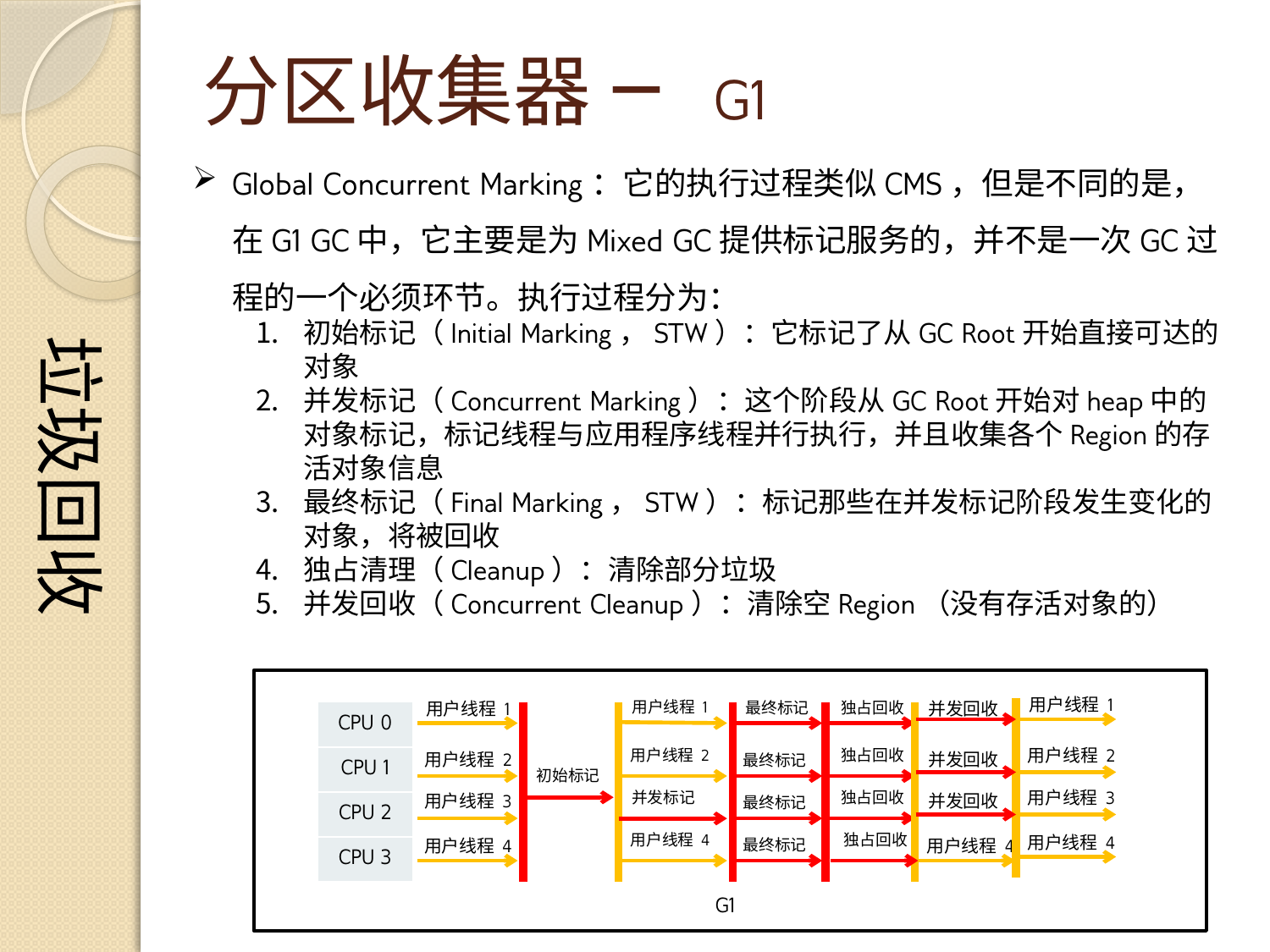

垃圾回收
# 分区收集器 – G1
Global Concurrent Marking：它的执行过程类似CMS，但是不同的是，在G1 GC中，它主要是为Mixed GC提供标记服务的，并不是一次GC过程的一个必须环节。执行过程分为：
初始标记（Initial Marking，STW）：它标记了从GC Root开始直接可达的对象
并发标记（Concurrent Marking）：这个阶段从GC Root开始对heap中的对象标记，标记线程与应用程序线程并行执行，并且收集各个Region的存活对象信息
最终标记（Final Marking，STW）：标记那些在并发标记阶段发生变化的对象，将被回收
独占清理（Cleanup）：清除部分垃圾
并发回收（Concurrent Cleanup）：清除空Region（没有存活对象的）

用户线程 1
用户线程 1
用户线程 1
最终标记
独占回收
并发回收
| CPU 0 |
| --- |
| CPU 1 |
| CPU 2 |
| CPU 3 |
用户线程 2
用户线程 2
独占回收
用户线程 2
并发回收
最终标记
初始标记
用户线程 3
并发标记
独占回收
用户线程 3
并发回收
最终标记
用户线程 4
独占回收
用户线程 4
最终标记
用户线程 4
用户线程 4
G1